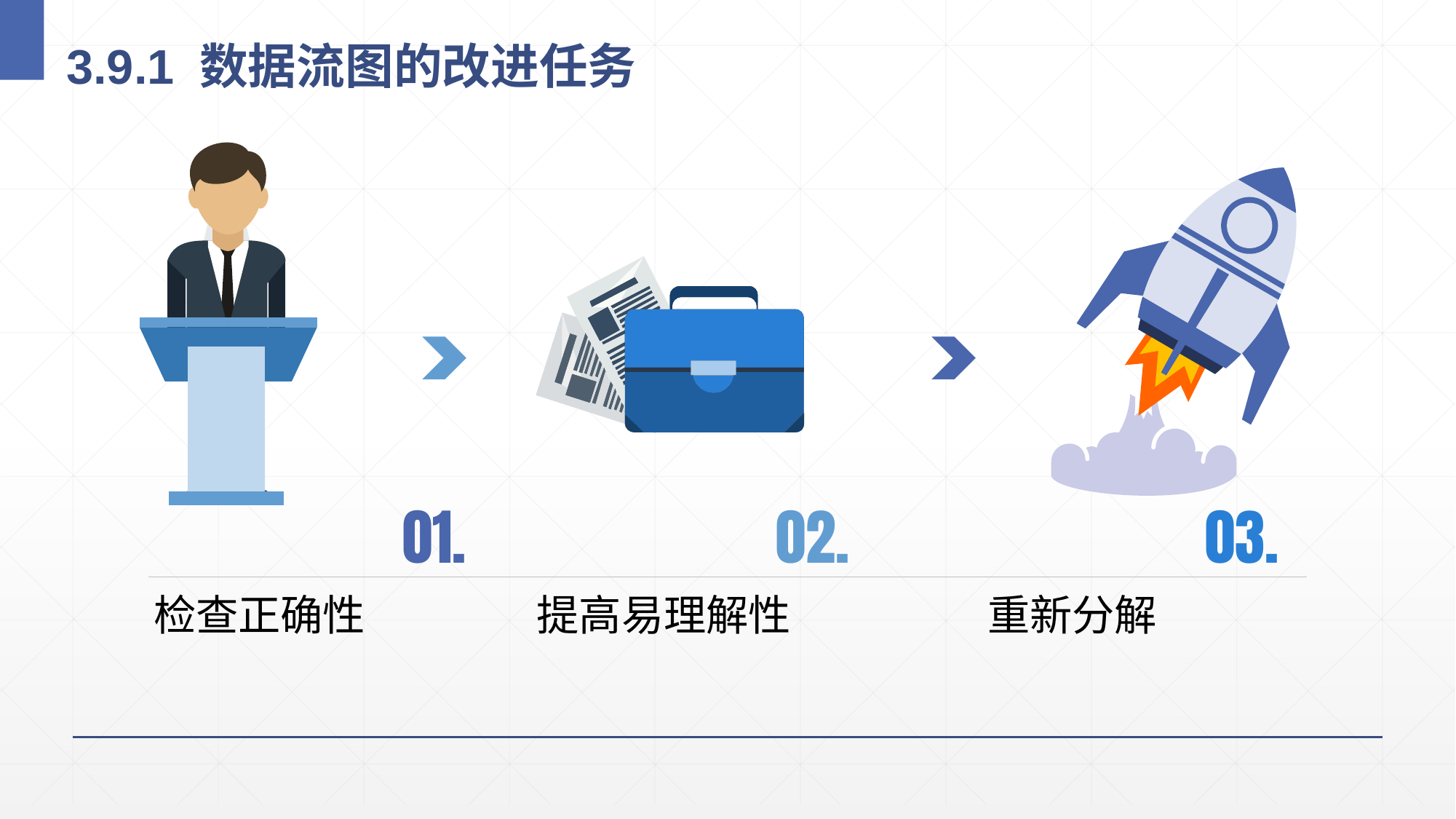

3.9.1 数据流图的改进任务

01.
检查正确性

03.
重新分解

02.
提高易理解性